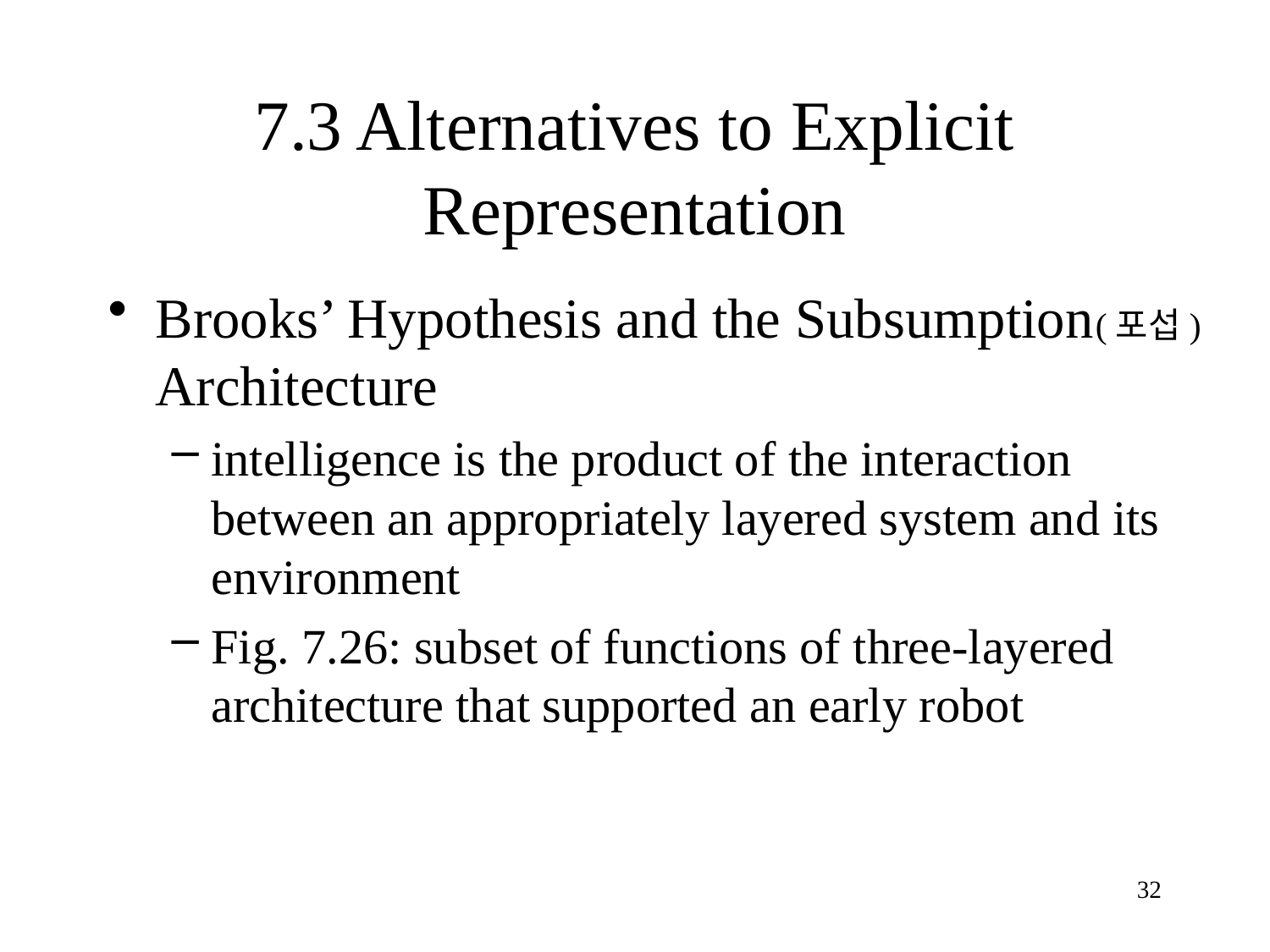

# 7.3 Alternatives to Explicit Representation
Brooks’ Hypothesis and the Subsumption(포섭) Architecture
intelligence is the product of the interaction between an appropriately layered system and its environment
Fig. 7.26: subset of functions of three-layered architecture that supported an early robot
32